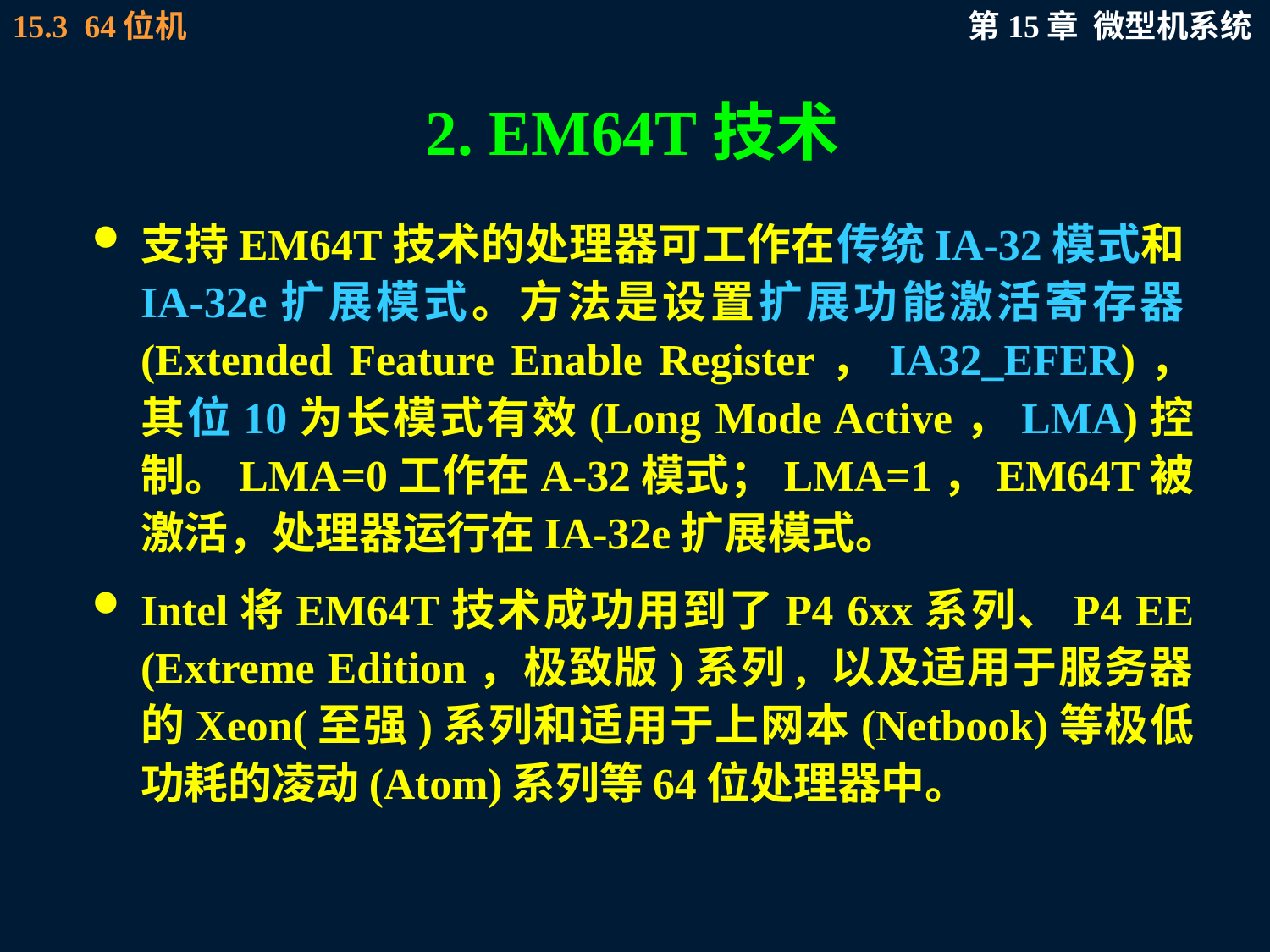

# 2. EM64T技术
支持EM64T技术的处理器可工作在传统IA-32模式和IA-32e扩展模式。方法是设置扩展功能激活寄存器(Extended Feature Enable Register，IA32_EFER)，其位10为长模式有效(Long Mode Active，LMA)控制。LMA=0工作在A-32模式；LMA=1，EM64T被激活，处理器运行在IA-32e扩展模式。
Intel将EM64T技术成功用到了P4 6xx系列、P4 EE (Extreme Edition，极致版)系列, 以及适用于服务器的Xeon(至强)系列和适用于上网本(Netbook)等极低功耗的凌动(Atom)系列等64位处理器中。